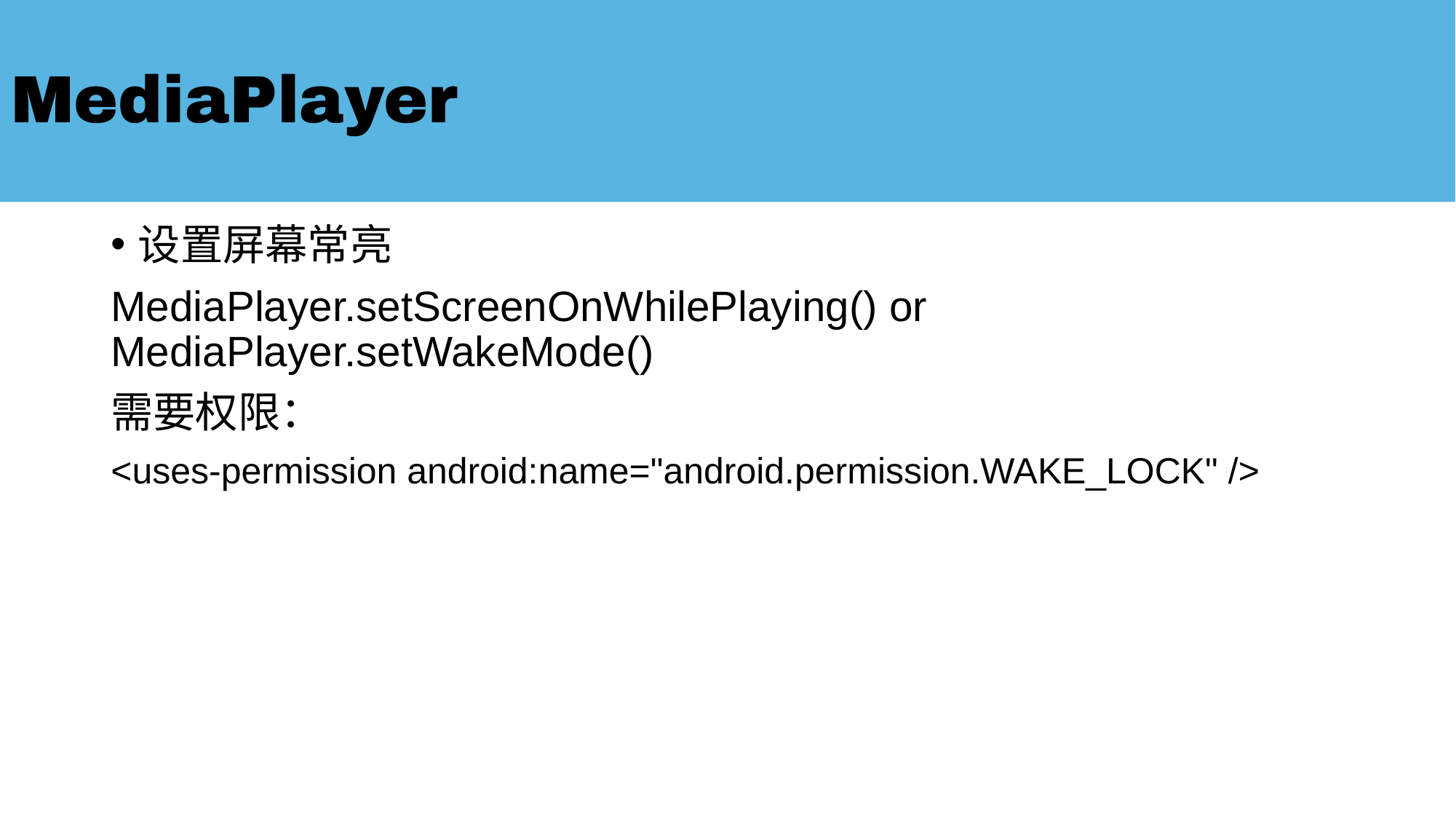

# MediaPlayer
设置屏幕常亮
MediaPlayer.setScreenOnWhilePlaying() or MediaPlayer.setWakeMode()
需要权限：
<uses-permission android:name="android.permission.WAKE_LOCK" />